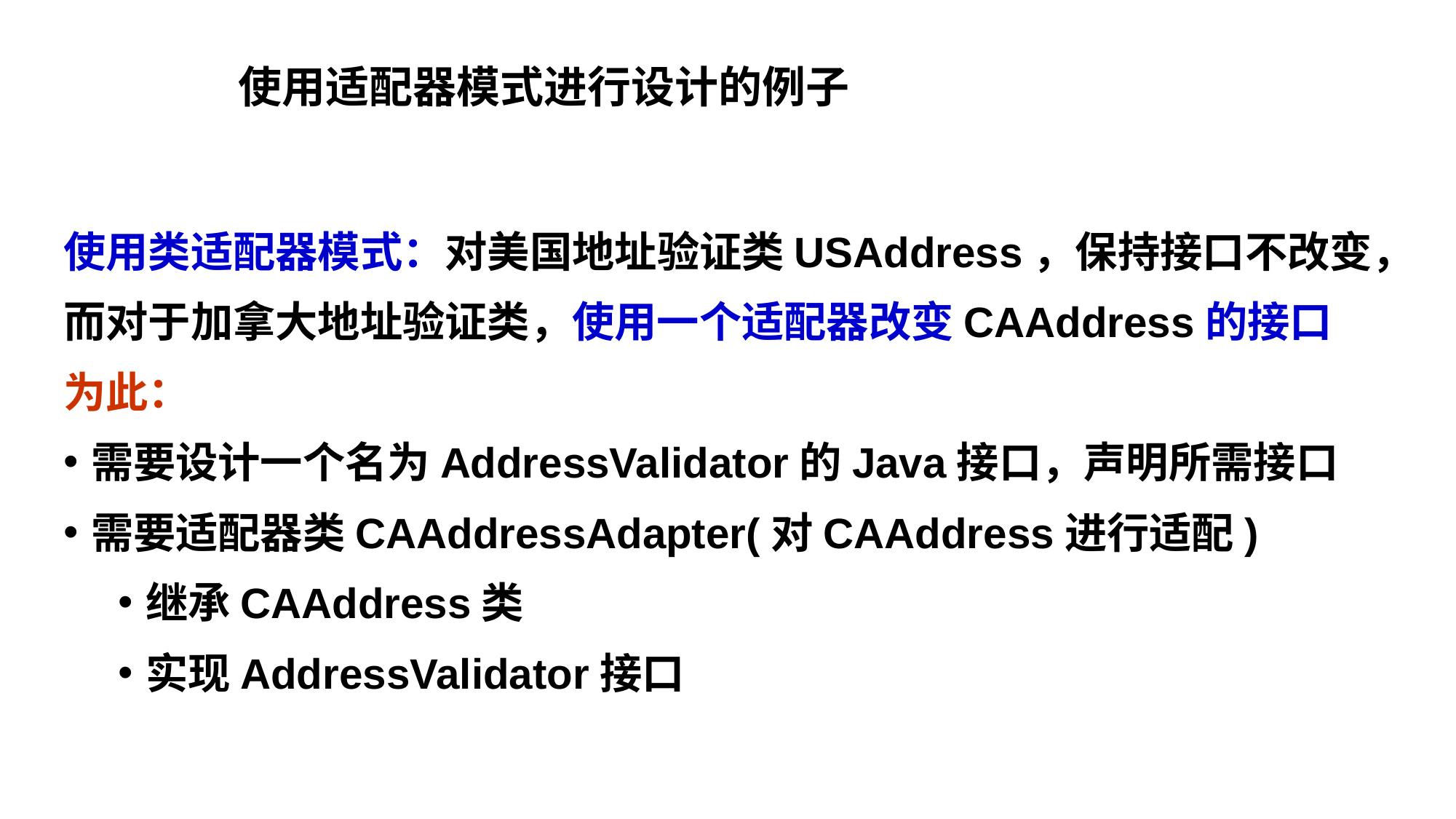

# 使用适配器模式进行设计的例子
使用类适配器模式：对美国地址验证类USAddress，保持接口不改变，
而对于加拿大地址验证类，使用一个适配器改变CAAddress的接口
为此：
需要设计一个名为AddressValidator的Java接口，声明所需接口
需要适配器类CAAddressAdapter(对CAAddress进行适配)
继承CAAddress类
实现AddressValidator接口
45